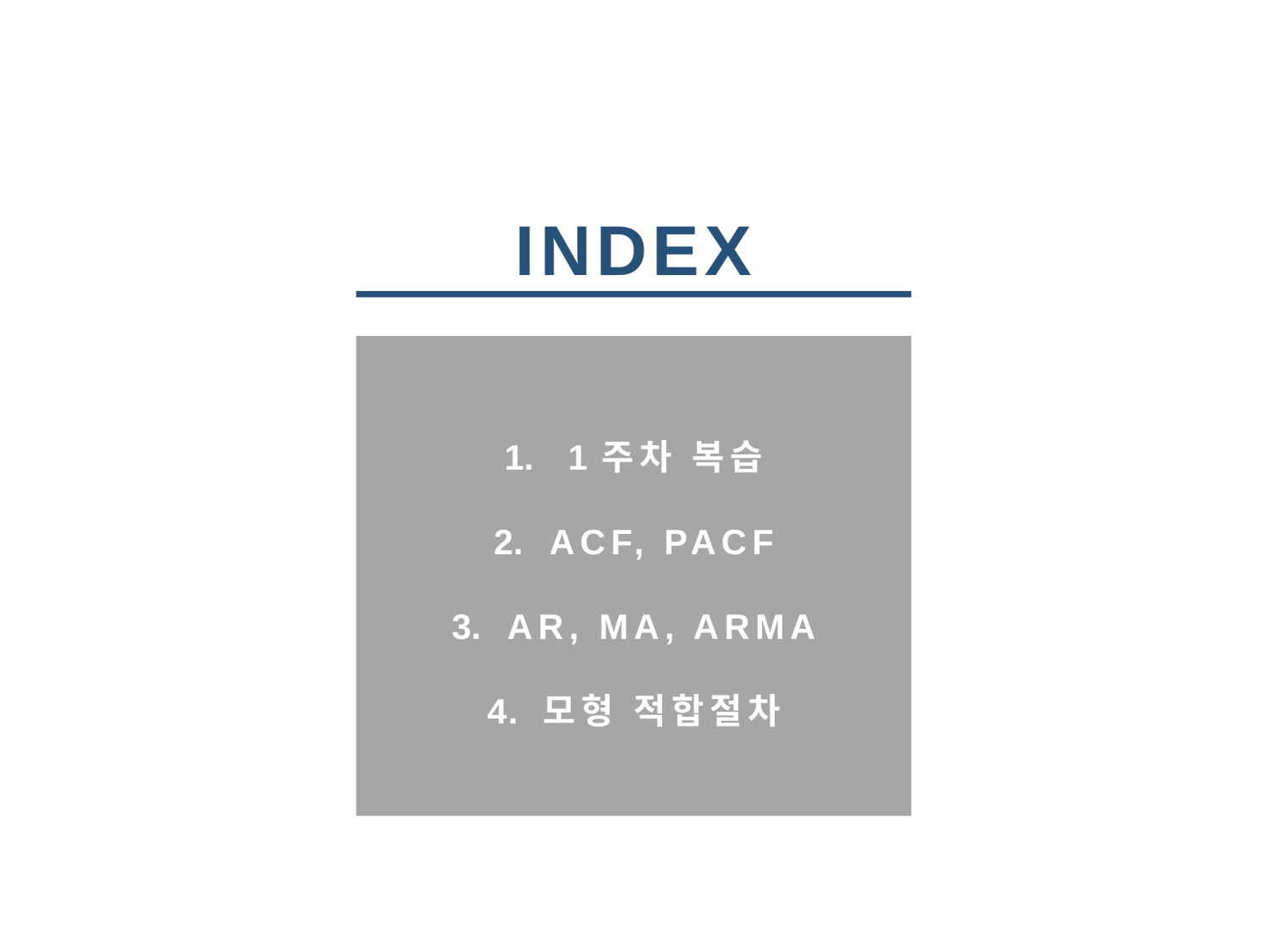

INDEX

1주차 복습
ACF, PACF
AR, MA, ARMA
모형 적합절차